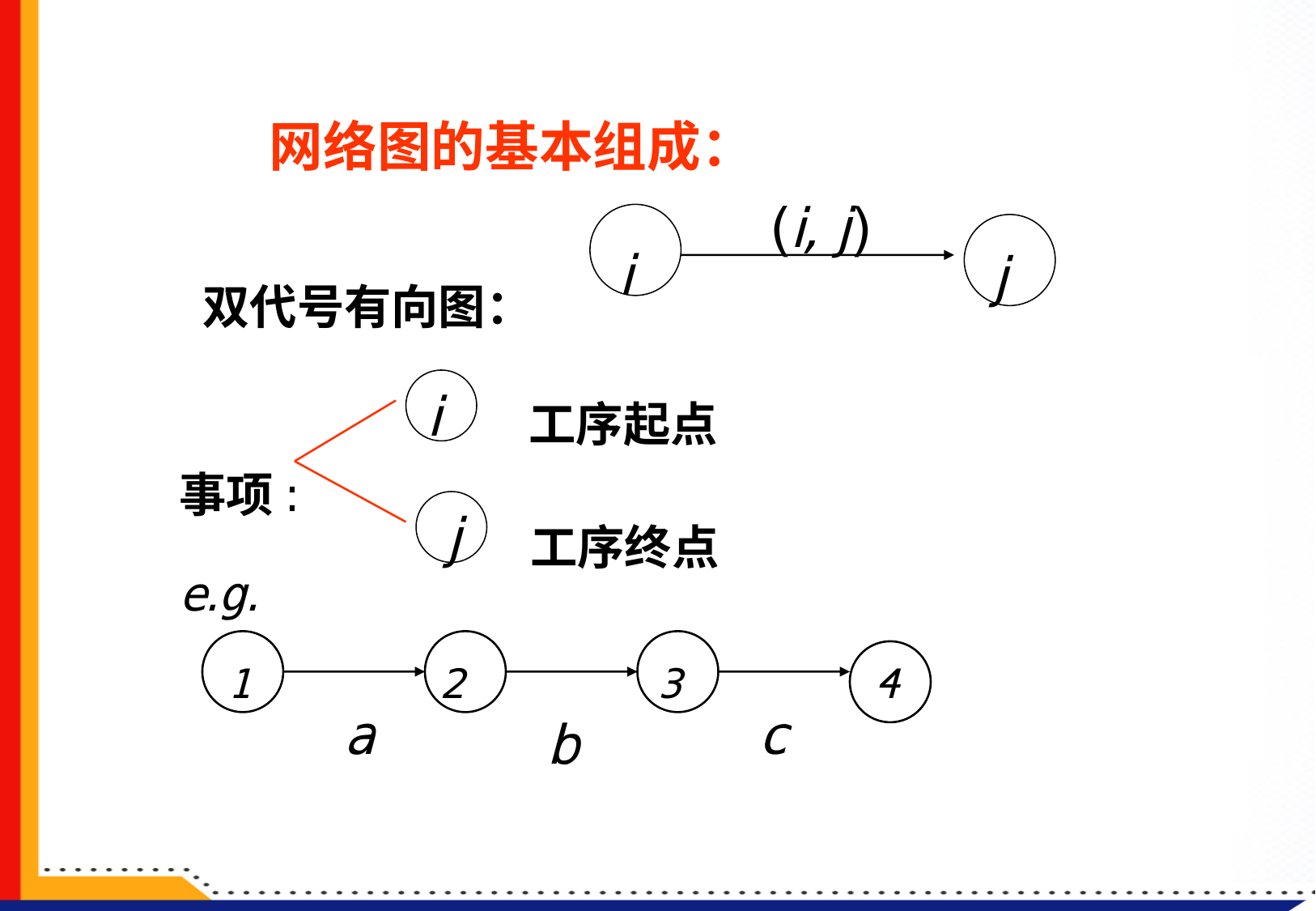

网络图的基本组成：
(i, j)
i

j

双代号有向图：
i

工序起点

事项:
j

工序终点
e.g.

1
2
3
4
a
c
b